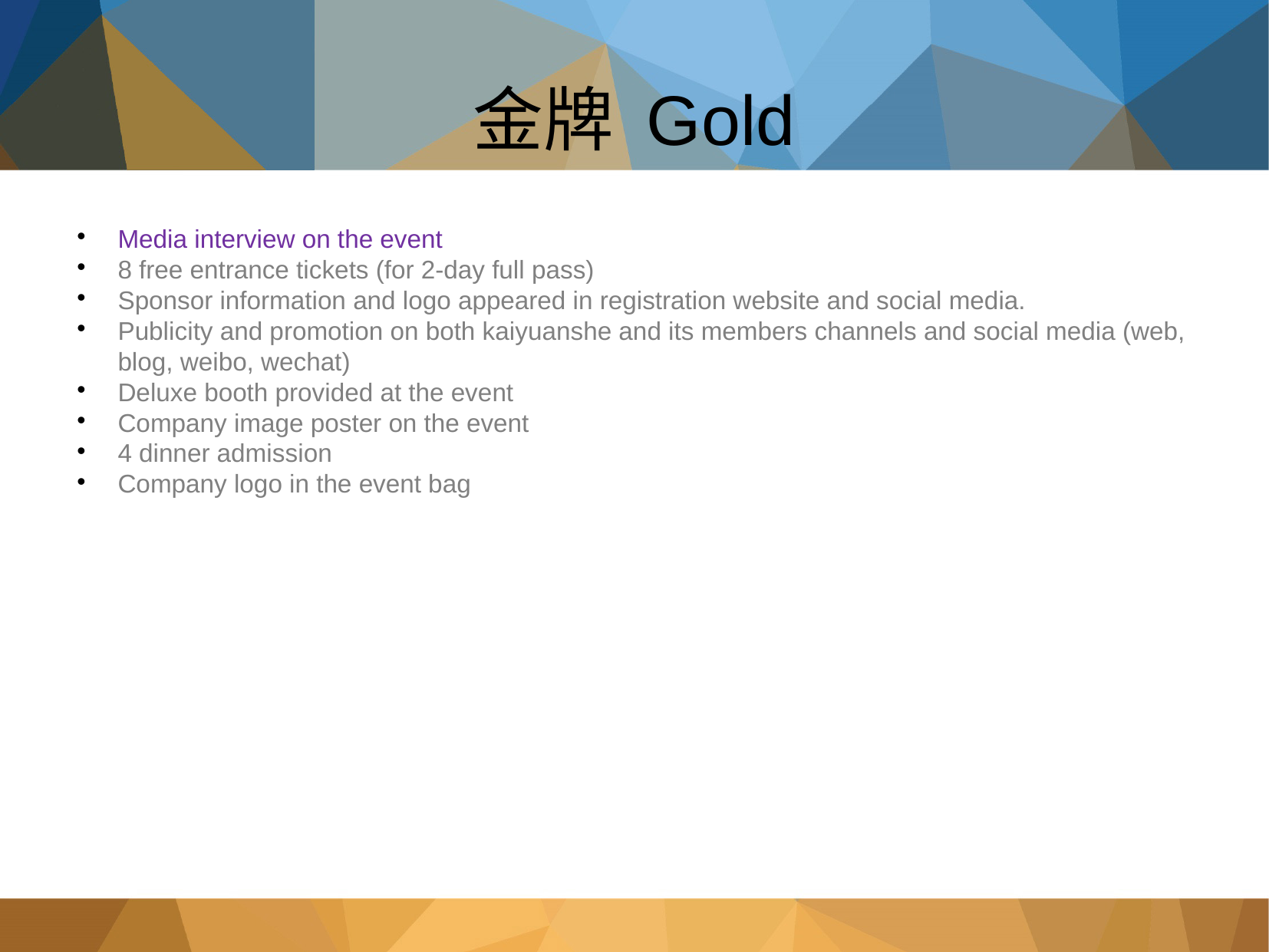

金牌 Gold
Media interview on the event
8 free entrance tickets (for 2-day full pass)
Sponsor information and logo appeared in registration website and social media.
Publicity and promotion on both kaiyuanshe and its members channels and social media (web, blog, weibo, wechat)
Deluxe booth provided at the event
Company image poster on the event
4 dinner admission
Company logo in the event bag